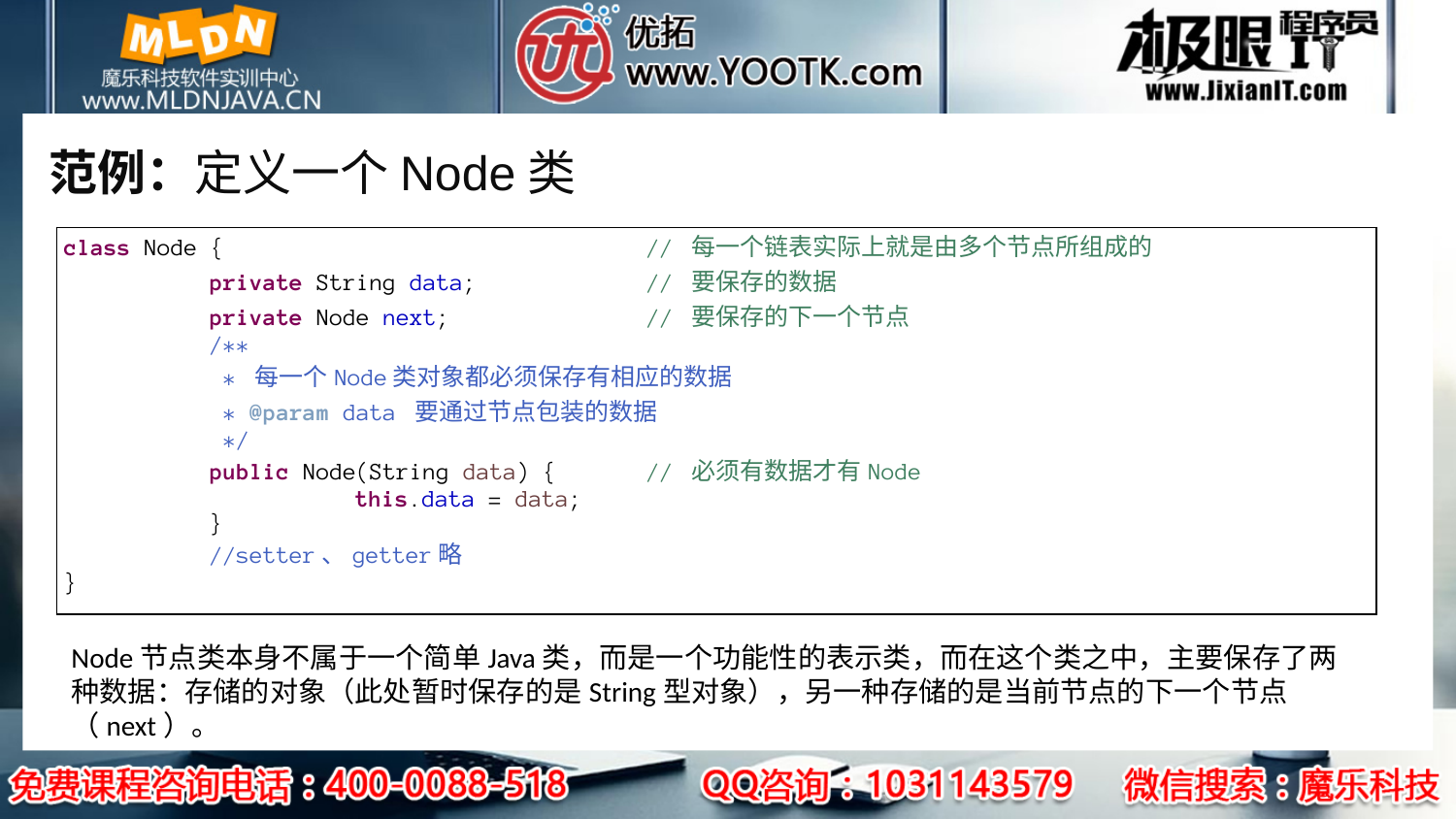

# 范例：定义一个Node类
| class Node { // 每一个链表实际上就是由多个节点所组成的 private String data; // 要保存的数据 private Node next; // 要保存的下一个节点 /\*\* \* 每一个Node类对象都必须保存有相应的数据 \* @param data 要通过节点包装的数据 \*/ public Node(String data) { // 必须有数据才有Node this.data = data; } //setter、getter略 } |
| --- |
Node节点类本身不属于一个简单Java类，而是一个功能性的表示类，而在这个类之中，主要保存了两种数据：存储的对象（此处暂时保存的是String型对象），另一种存储的是当前节点的下一个节点（next）。